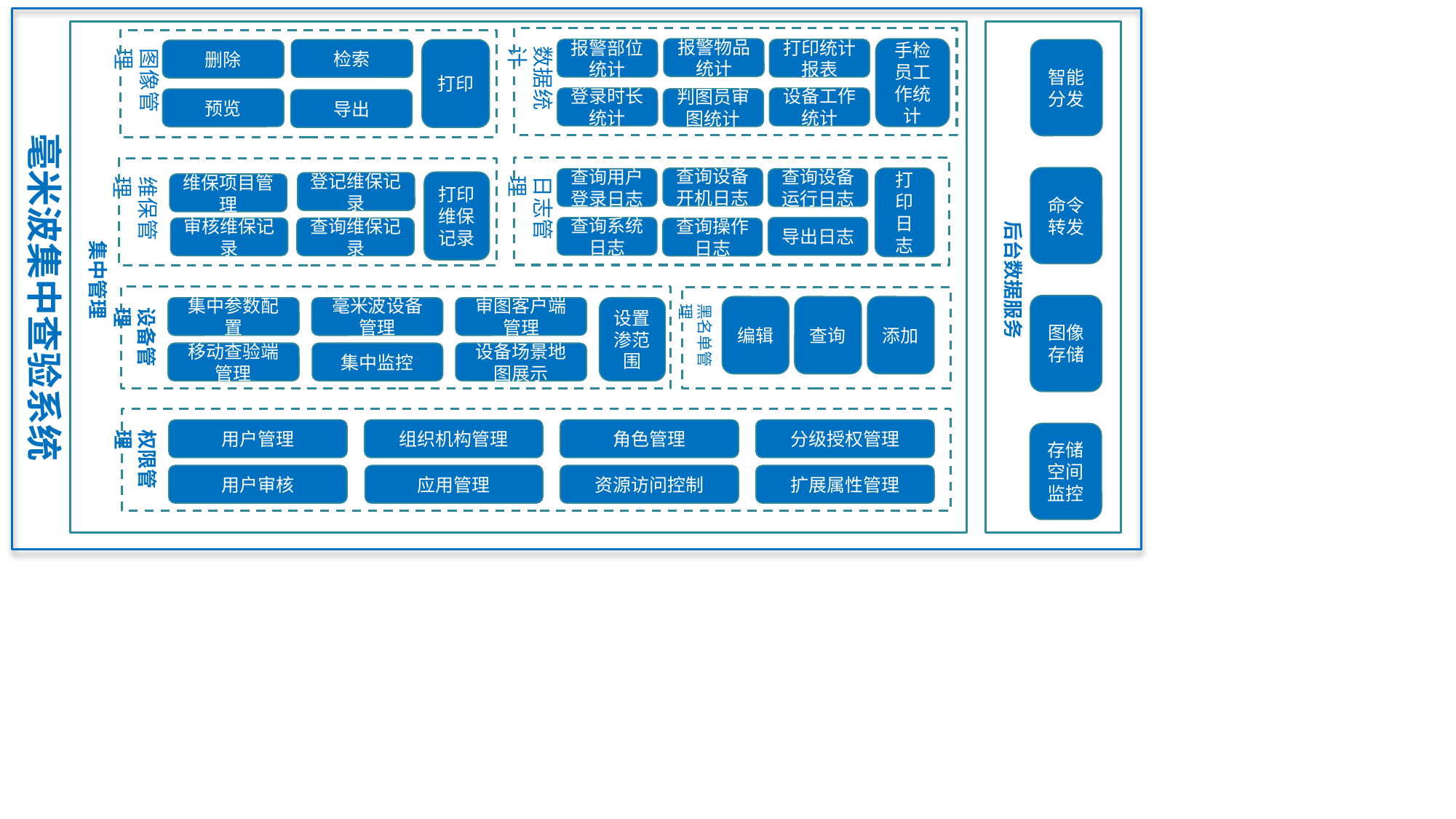

数据统计
图像管理
报警物品统计
报警部位统计
打印统计报表
登录时长统计
设备工作统计
判图员审图统计
手检员工作统计
检索
打印
智能分发
命令转发
图像存储
存储空间监控
删除
集中管理
后台数据服务
预览
导出
毫米波集中查验系统

日志管理
维保管理
查询设备开机日志
打印日志
查询用户登录日志
查询设备运行日志
查询系统日志
导出日志
查询操作日志
打印维保记录
登记维保记录
维保项目管理
审核维保记录
查询维保记录

黑名单管理
编辑
查询
添加
设备管理
集中参数配置
毫米波设备管理
审图客户端管理
设置渗范围
移动查验端管理
集中监控
设备场景地图展示

权限管理
用户管理
组织机构管理
角色管理
分级授权管理
用户审核
应用管理
资源访问控制
扩展属性管理